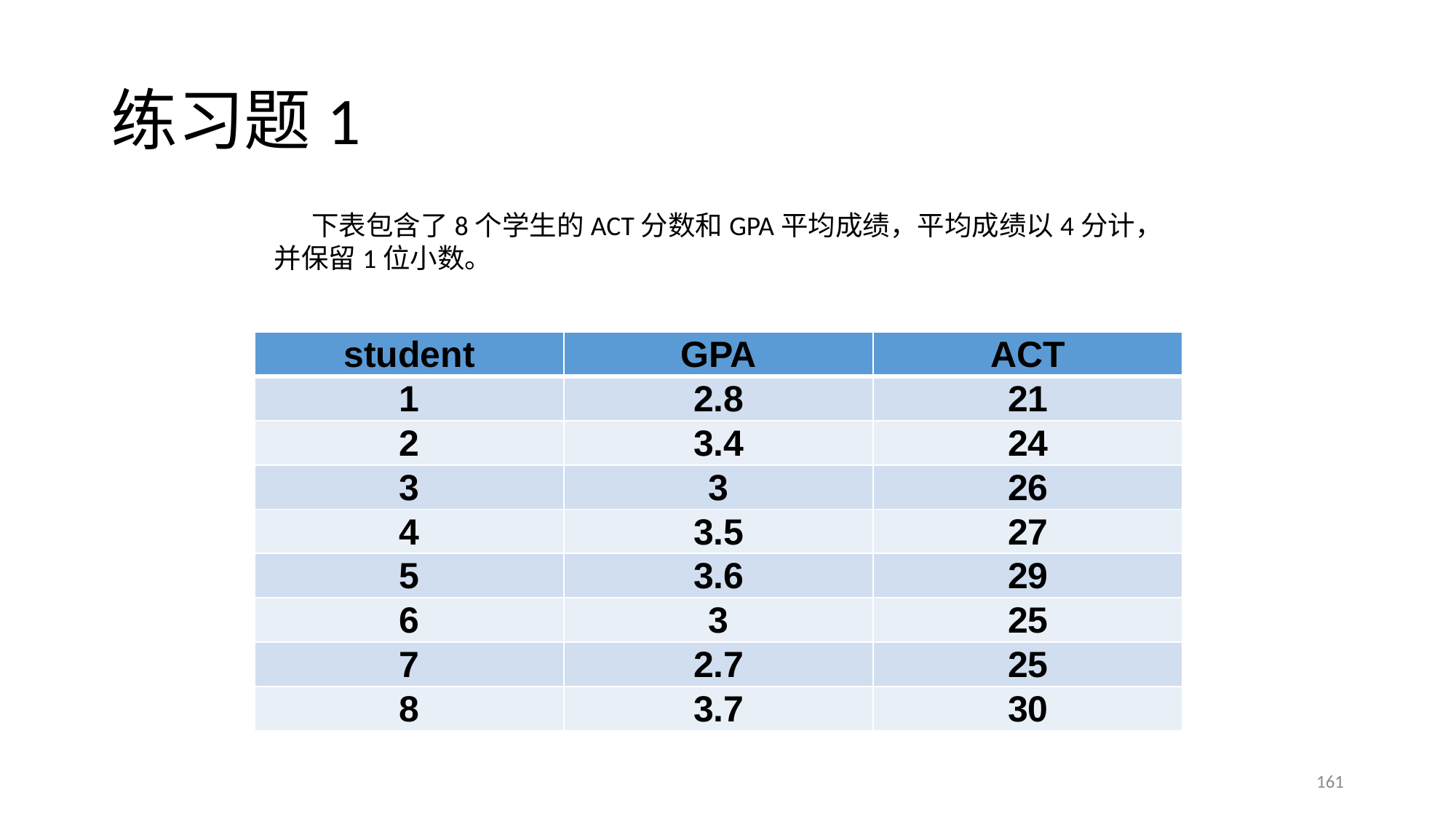

# 练习题1
     下表包含了8个学生的ACT分数和GPA平均成绩，平均成绩以4分计，并保留1位小数。
| student | GPA | ACT |
| --- | --- | --- |
| 1 | 2.8 | 21 |
| 2 | 3.4 | 24 |
| 3 | 3 | 26 |
| 4 | 3.5 | 27 |
| 5 | 3.6 | 29 |
| 6 | 3 | 25 |
| 7 | 2.7 | 25 |
| 8 | 3.7 | 30 |
161